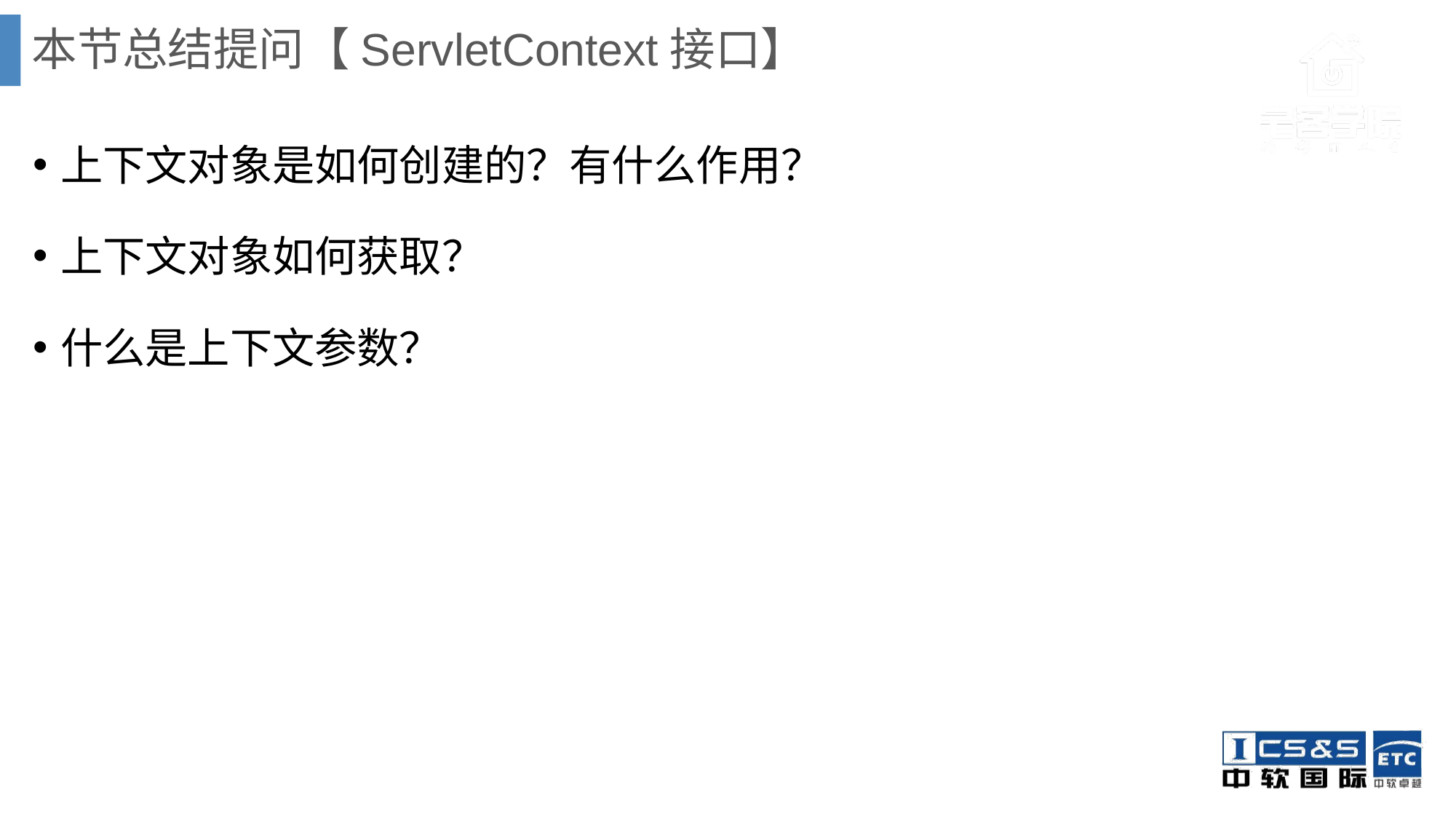

# 本节总结提问【ServletContext接口】
上下文对象是如何创建的？有什么作用？
上下文对象如何获取？
什么是上下文参数？